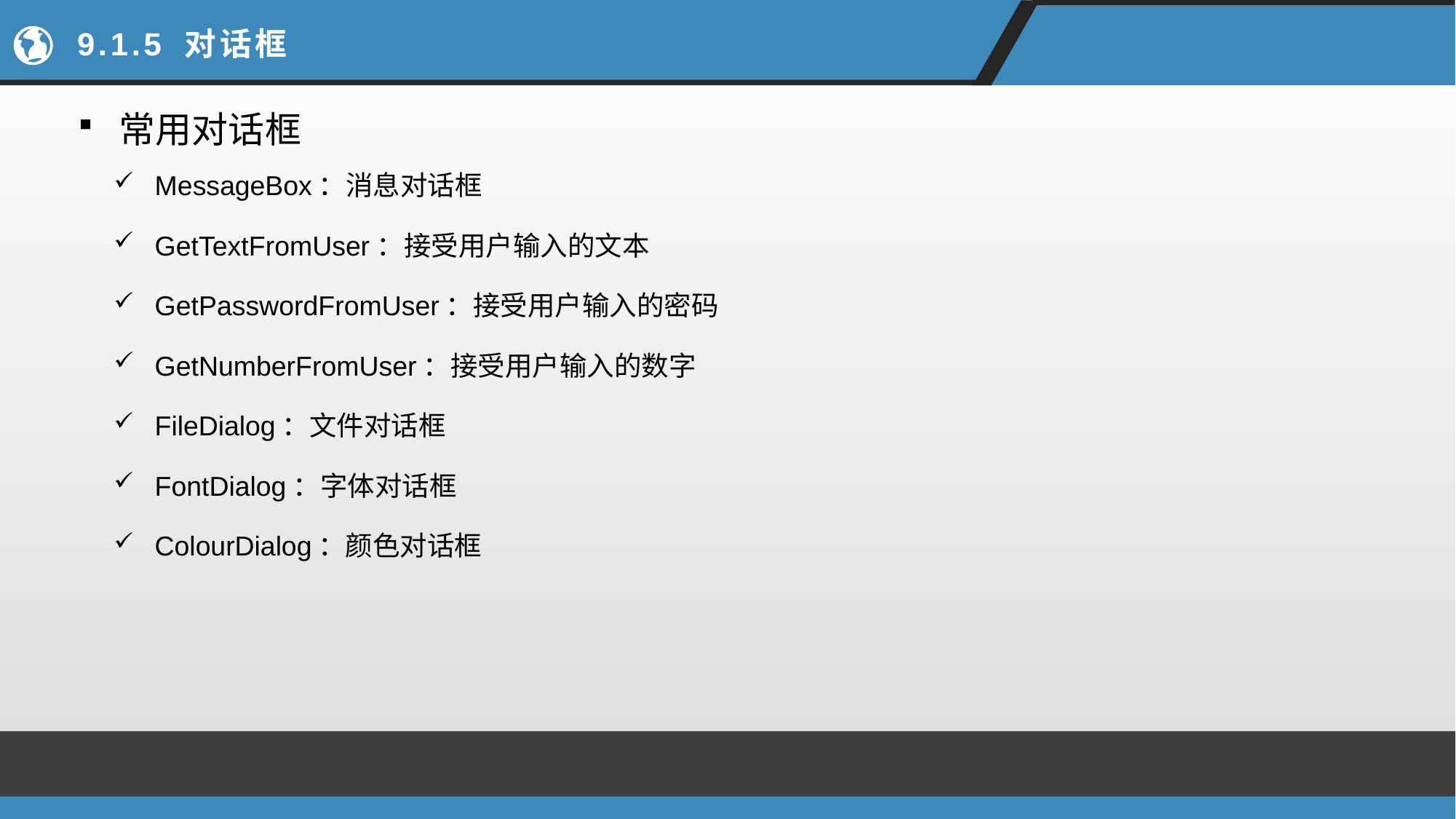

# 9.1.5 对话框

常用对话框
MessageBox：消息对话框
GetTextFromUser：接受用户输入的文本
GetPasswordFromUser：接受用户输入的密码
GetNumberFromUser：接受用户输入的数字
FileDialog：文件对话框
FontDialog：字体对话框
ColourDialog：颜色对话框